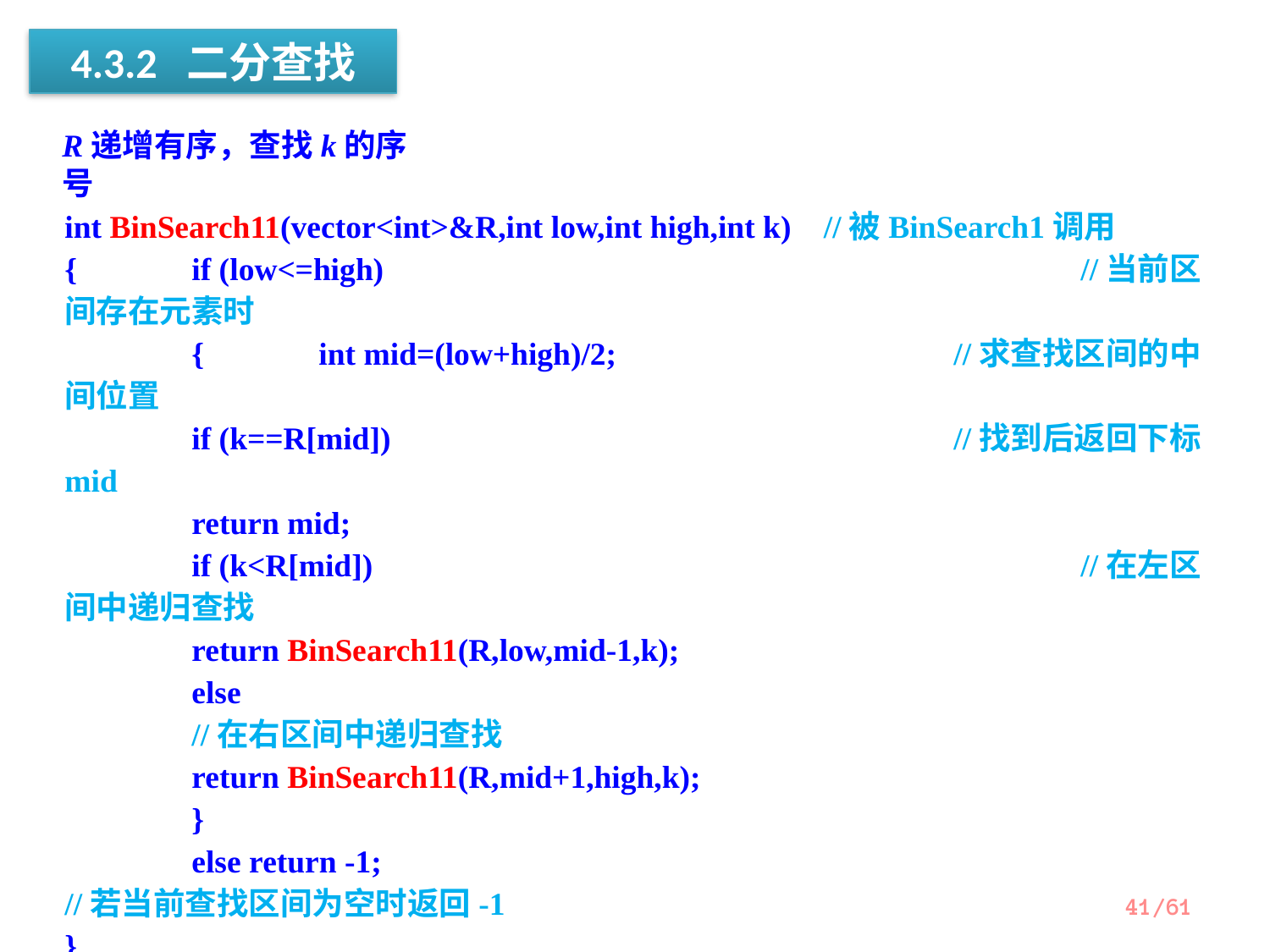

4.3.2  二分查找
R递增有序，查找k的序号
int BinSearch11(vector<int>&R,int low,int high,int k)    //被BinSearch1调用
{    	if (low<=high) 						//当前区间存在元素时
     	{	int mid=(low+high)/2; 			//求查找区间的中间位置
         	if (k==R[mid]) 					//找到后返回下标mid
               	return mid;
         	if (k<R[mid]) 						//在左区间中递归查找
               	return BinSearch11(R,low,mid-1,k);
         	else									//在右区间中递归查找
               	return BinSearch11(R,mid+1,high,k);
     	}
     	else return -1; 							//若当前查找区间为空时返回-1
}
int BinSearch1(vector<int>&R,int k) 	//递归算法：二分查找
{    	int n=R.size();
     	return BinSearch11(R,0,n-1,k);
}
41/61